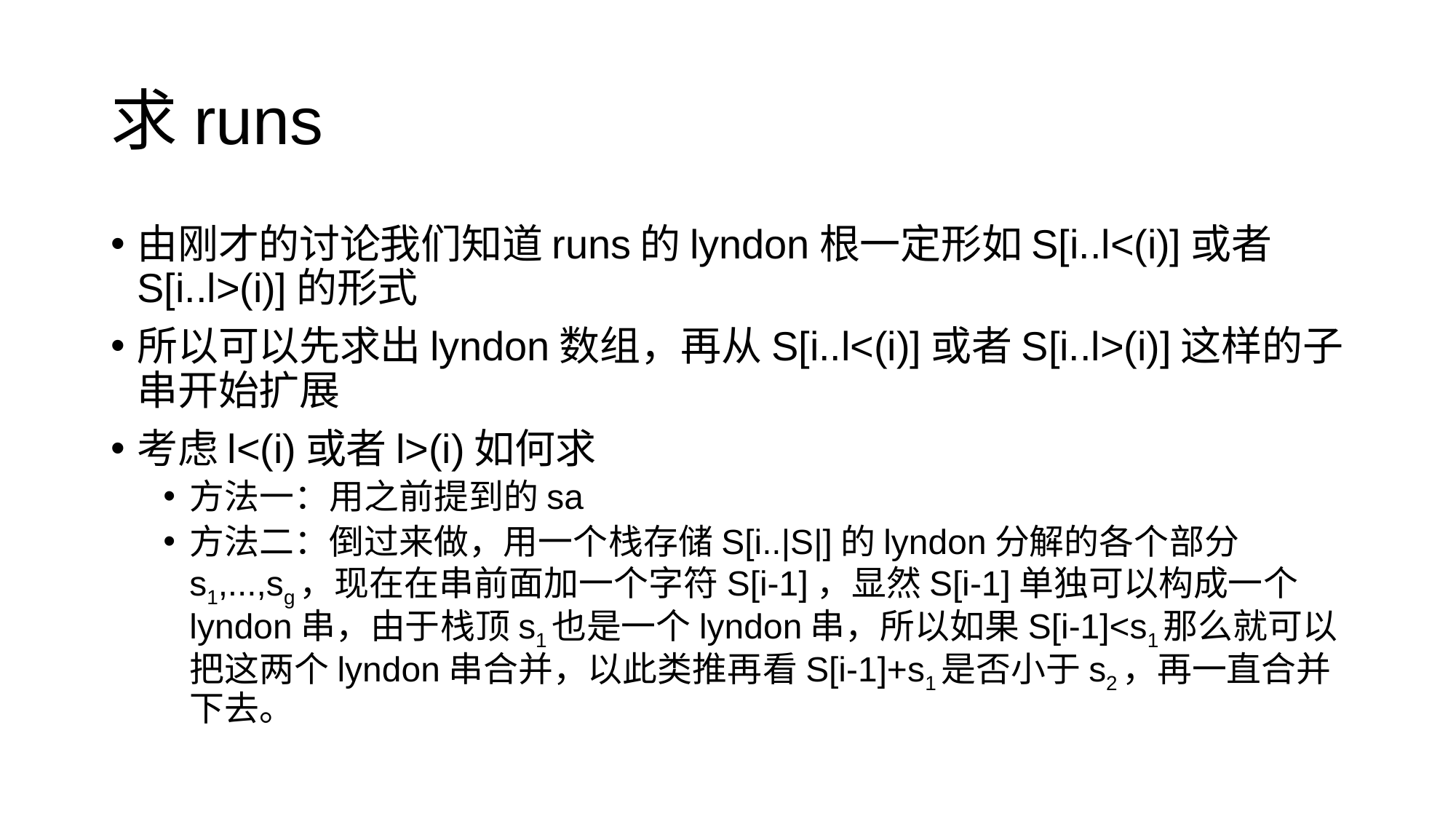

# 求runs
由刚才的讨论我们知道runs的lyndon根一定形如S[i..l<(i)]或者S[i..l>(i)]的形式
所以可以先求出lyndon数组，再从S[i..l<(i)]或者S[i..l>(i)]这样的子串开始扩展
考虑l<(i)或者l>(i)如何求
方法一：用之前提到的sa
方法二：倒过来做，用一个栈存储S[i..|S|]的lyndon分解的各个部分s1,...,sg，现在在串前面加一个字符S[i-1]，显然S[i-1]单独可以构成一个lyndon串，由于栈顶s1也是一个lyndon串，所以如果S[i-1]<s1那么就可以把这两个lyndon串合并，以此类推再看S[i-1]+s1是否小于s2，再一直合并下去。